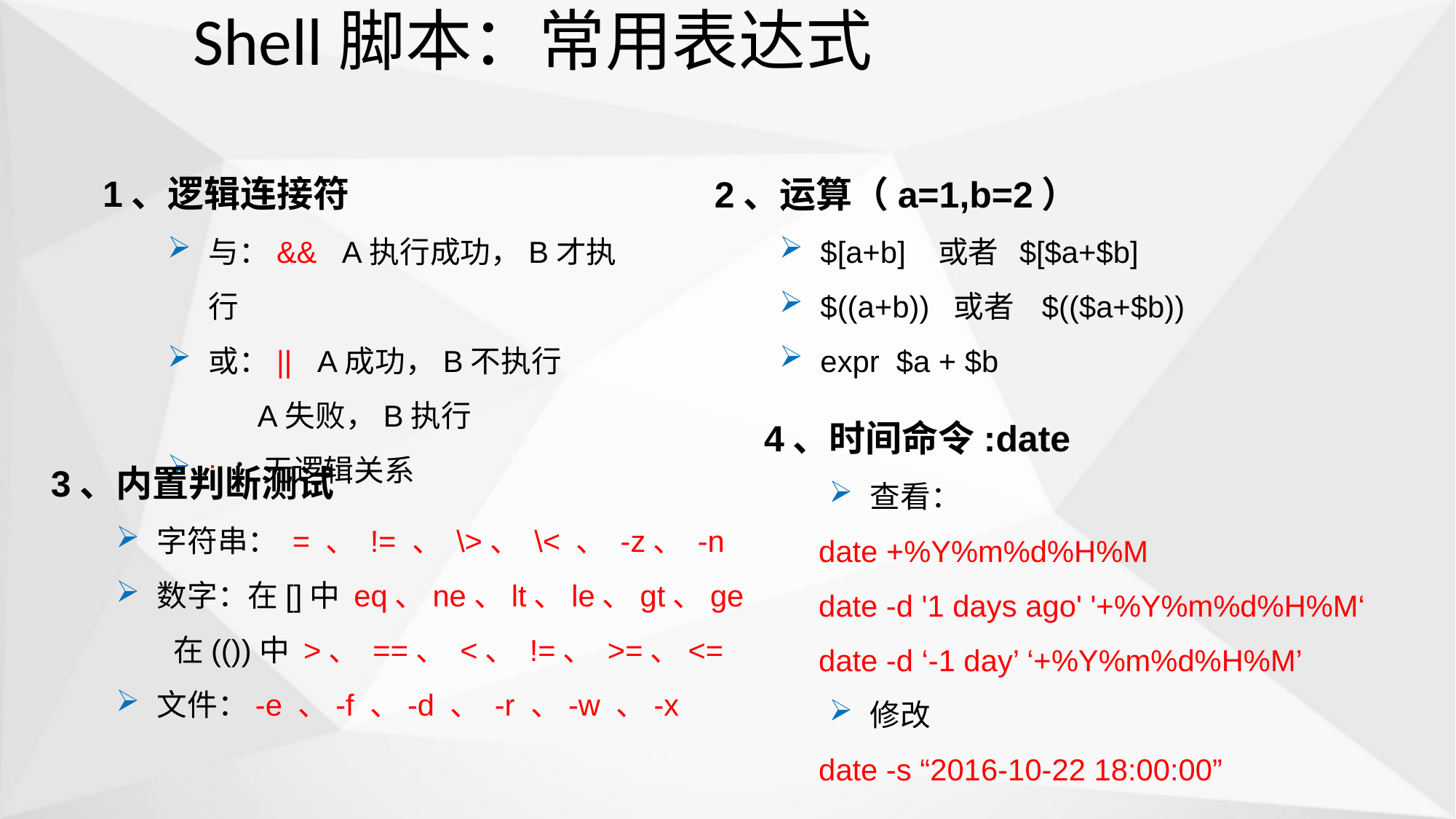

# Shell脚本：常用表达式
1、逻辑连接符
与：&&   A执行成功，B才执行
或：||   A成功，B不执行
            A失败，B执行
; ：无逻辑关系
2、运算（a=1,b=2）
$[a+b]   或者  $[$a+$b]
$((a+b))  或者   $(($a+$b))
expr  $a + $b
4、时间命令:date
查看：
date +%Y%m%d%H%M
date -d '1 days ago' '+%Y%m%d%H%M‘
date -d ‘-1 day’ ‘+%Y%m%d%H%M’
修改
date -s “2016-10-22 18:00:00”
3、内置判断测试
字符串： = 、 != 、 \>、 \< 、 -z、 -n
数字：在[]中 eq、ne、lt、le、gt、ge
         在(())中 >、 ==、 <、 !=、 >=、<=
文件：-e 、-f 、-d 、 -r 、-w 、-x